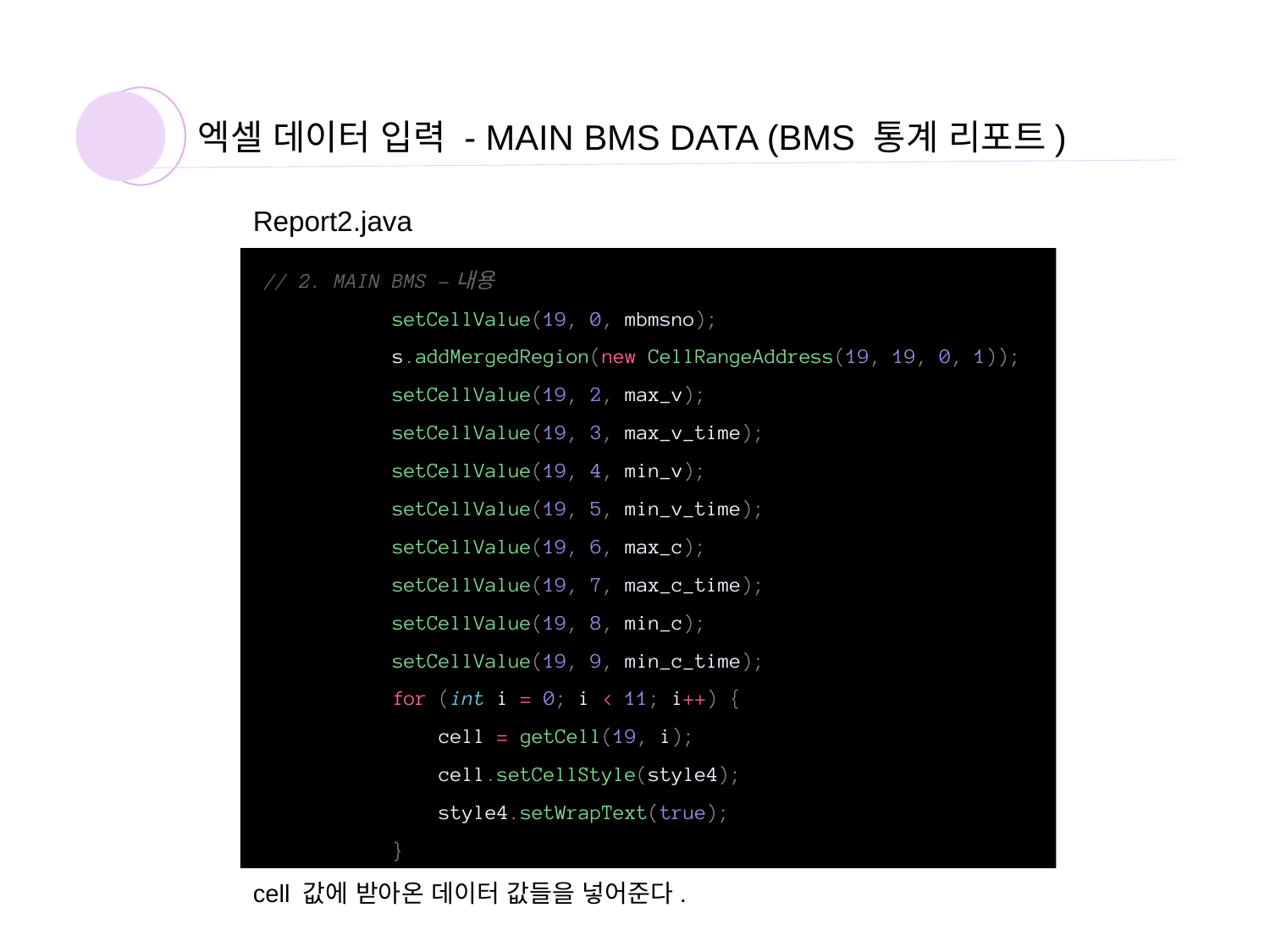

엑셀 데이터 입력 - MAIN BMS DATA (BMS 통계 리포트)
Report2.java
 // 2. MAIN BMS -내용
            setCellValue(19, 0, mbmsno);
            s.addMergedRegion(new CellRangeAddress(19, 19, 0, 1));
            setCellValue(19, 2, max_v);
            setCellValue(19, 3, max_v_time);
            setCellValue(19, 4, min_v);
            setCellValue(19, 5, min_v_time);
            setCellValue(19, 6, max_c);
            setCellValue(19, 7, max_c_time);
            setCellValue(19, 8, min_c);
            setCellValue(19, 9, min_c_time);
            for (int i = 0; i < 11; i++) {
                cell = getCell(19, i);
                cell.setCellStyle(style4);
                style4.setWrapText(true);
            }
cell 값에 받아온 데이터 값들을 넣어준다.